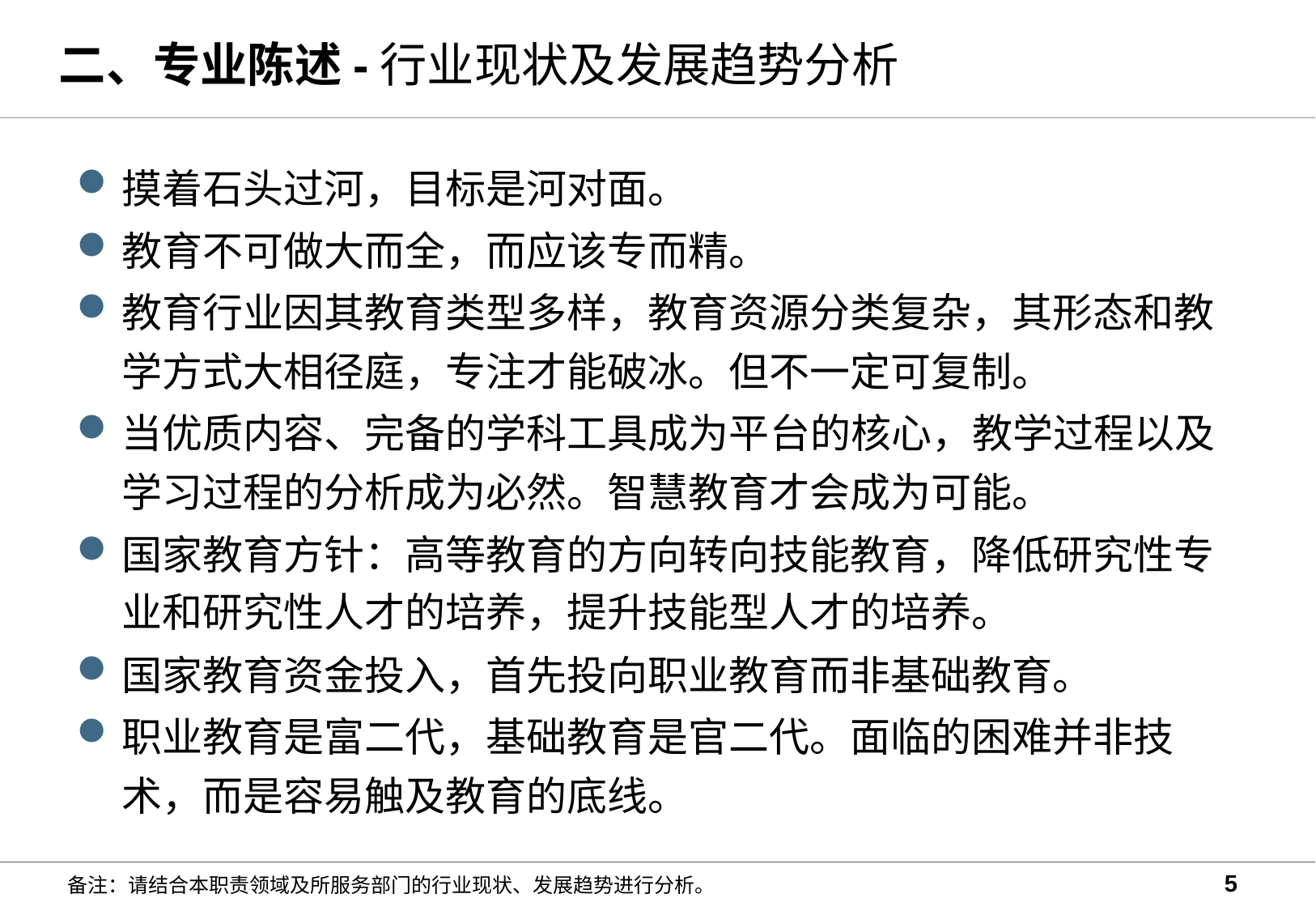

# 二、专业陈述-行业现状及发展趋势分析
摸着石头过河，目标是河对面。
教育不可做大而全，而应该专而精。
教育行业因其教育类型多样，教育资源分类复杂，其形态和教学方式大相径庭，专注才能破冰。但不一定可复制。
当优质内容、完备的学科工具成为平台的核心，教学过程以及学习过程的分析成为必然。智慧教育才会成为可能。
国家教育方针：高等教育的方向转向技能教育，降低研究性专业和研究性人才的培养，提升技能型人才的培养。
国家教育资金投入，首先投向职业教育而非基础教育。
职业教育是富二代，基础教育是官二代。面临的困难并非技术，而是容易触及教育的底线。

5
备注：请结合本职责领域及所服务部门的行业现状、发展趋势进行分析。